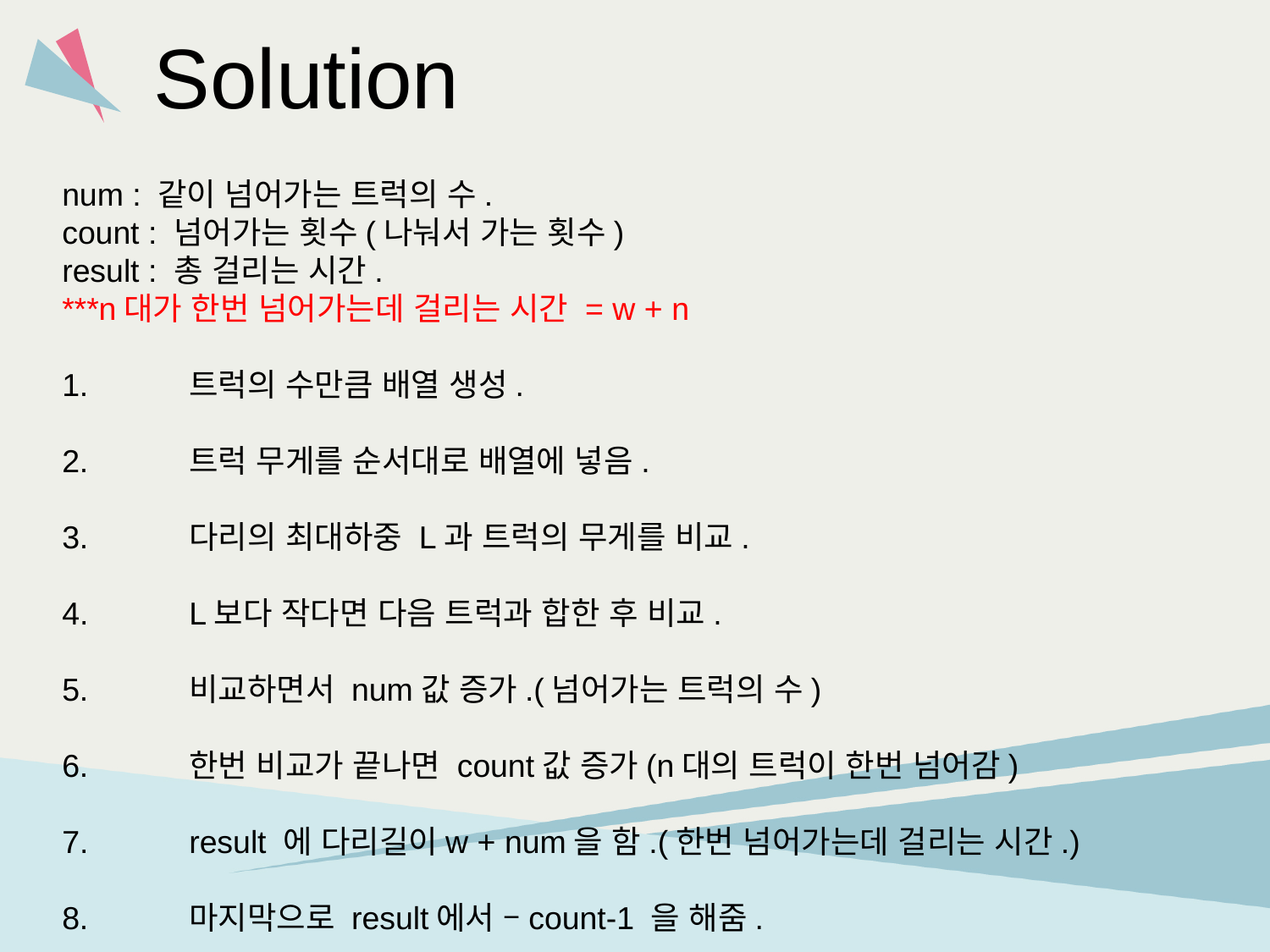

Solution

num : 같이 넘어가는 트럭의 수.
count : 넘어가는 횟수(나눠서 가는 횟수)
result : 총 걸리는 시간.
***n대가 한번 넘어가는데 걸리는 시간 = w + n

트럭의 수만큼 배열 생성.

트럭 무게를 순서대로 배열에 넣음.

다리의 최대하중 L과 트럭의 무게를 비교.

L보다 작다면 다음 트럭과 합한 후 비교.

비교하면서 num값 증가.(넘어가는 트럭의 수)

한번 비교가 끝나면 count값 증가(n대의 트럭이 한번 넘어감)

result 에 다리길이w + num을 함.(한번 넘어가는데 걸리는 시간.)

마지막으로 result에서 –count-1 을 해줌.